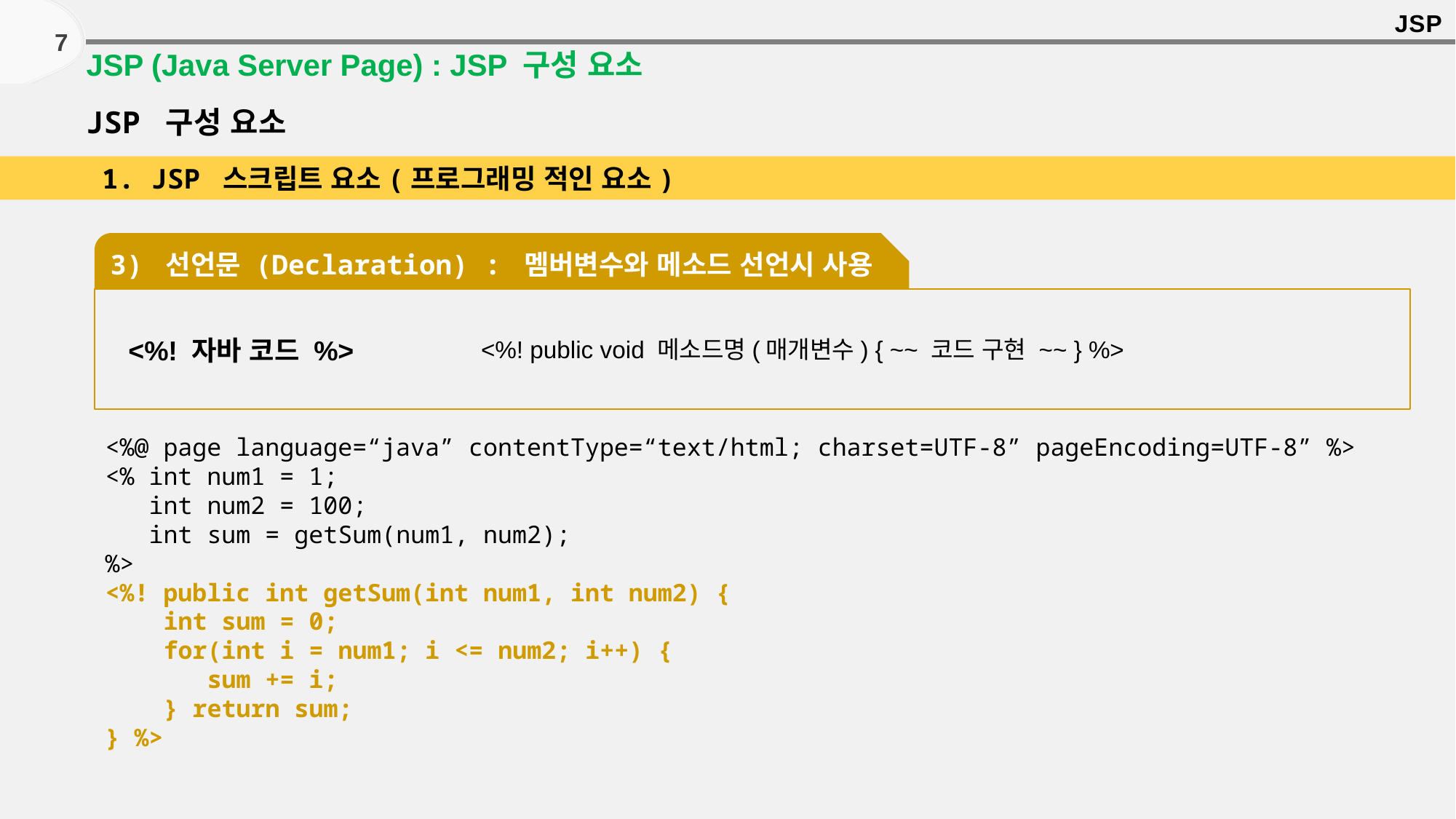

JSP
7
JSP (Java Server Page) : JSP 구성 요소
JSP 구성 요소
1. JSP 스크립트 요소(프로그래밍 적인 요소)
3) 선언문 (Declaration) : 멤버변수와 메소드 선언시 사용
   <%! 자바 코드 %>
<%! public void 메소드명(매개변수) { ~~ 코드 구현 ~~ } %>
<%@ page language=“java” contentType=“text/html; charset=UTF-8” pageEncoding=UTF-8” %>
<% int num1 = 1;
   int num2 = 100;
   int sum = getSum(num1, num2);
%>
<%! public int getSum(int num1, int num2) {
    int sum = 0;
    for(int i = num1; i <= num2; i++) {
       sum += i;
    } return sum;
} %>